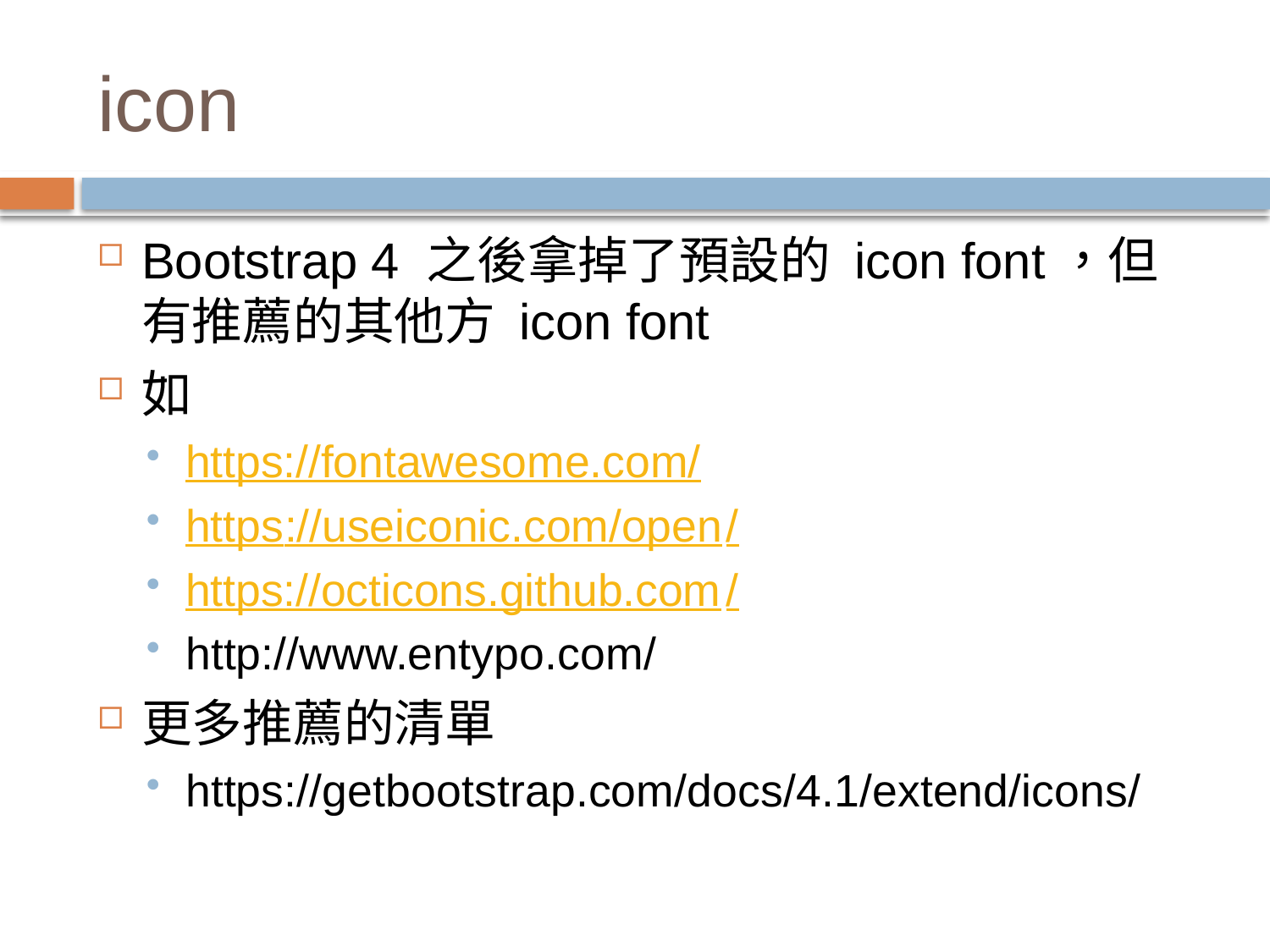

# icon
Bootstrap 4 之後拿掉了預設的 icon font，但有推薦的其他方 icon font
如
https://fontawesome.com/
https://useiconic.com/open/
https://octicons.github.com/
http://www.entypo.com/
更多推薦的清單
https://getbootstrap.com/docs/4.1/extend/icons/